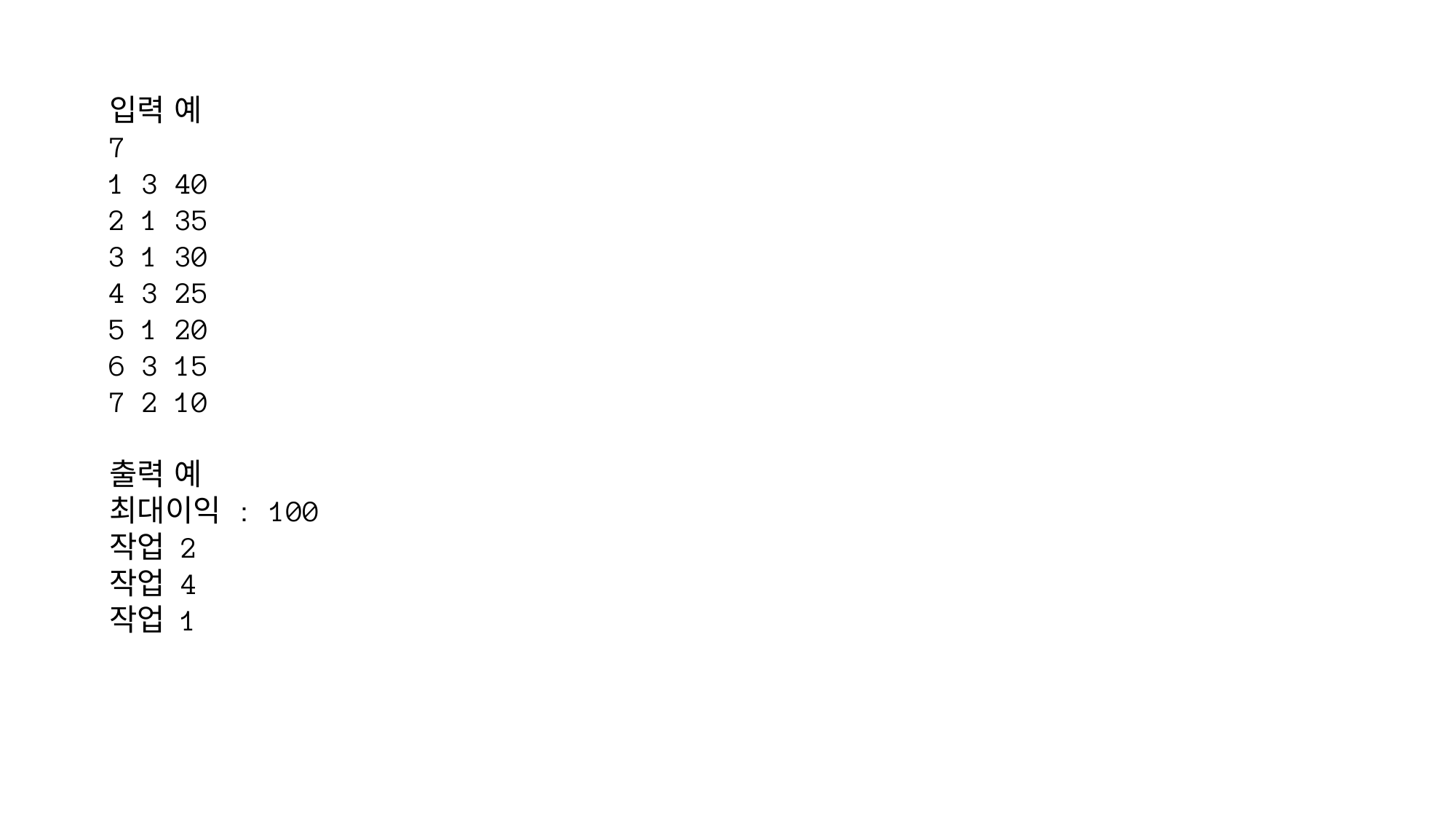

입력 예
7
1 3 40
2 1 35
3 1 30
4 3 25
5 1 20
6 3 15
7 2 10

출력 예
최대이익 : 100
작업 2
작업 4
작업 1